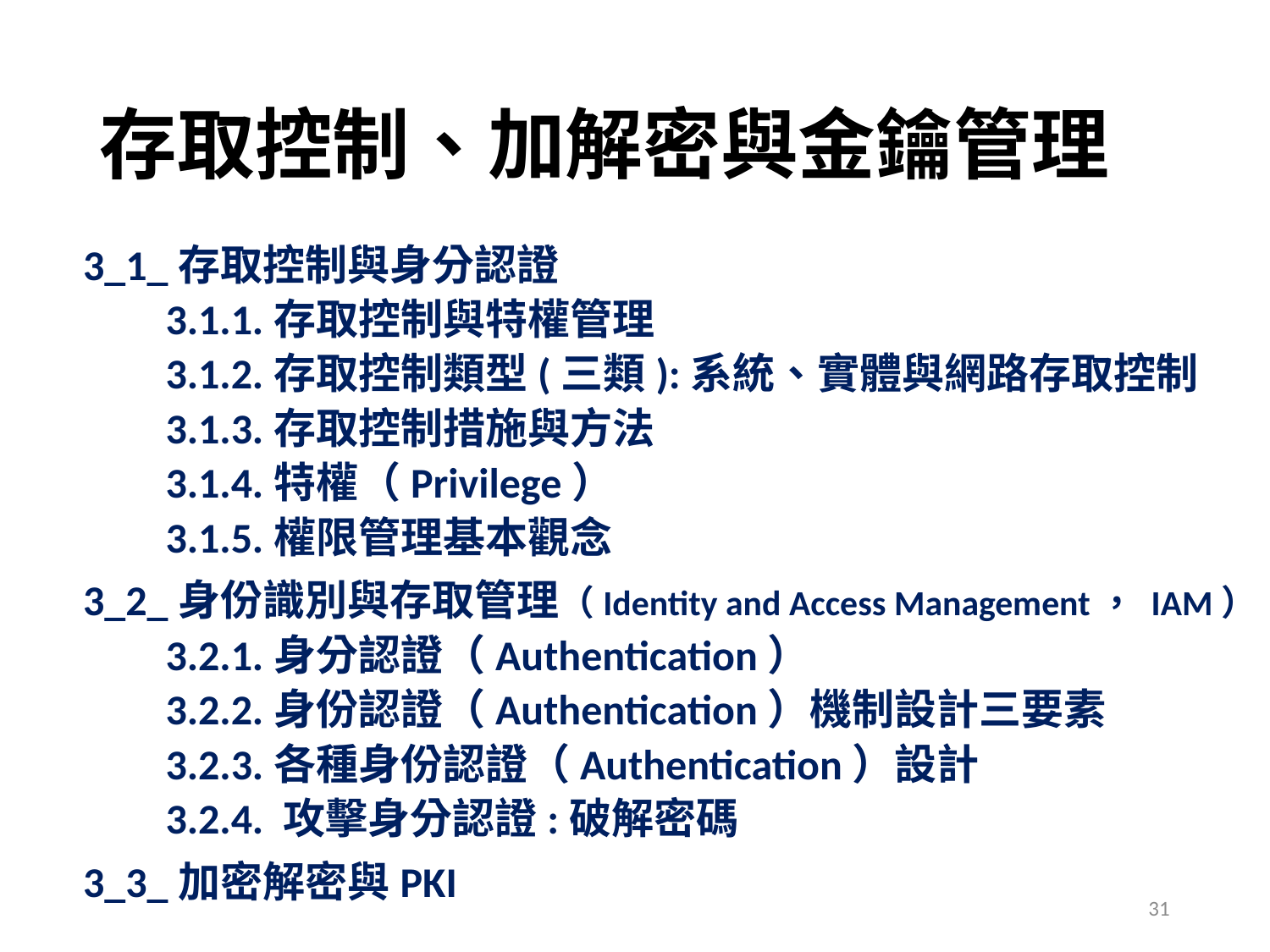

存取控制、加解密與金鑰管理
3_1_存取控制與身分認證
  3.1.1.存取控制與特權管理
  3.1.2.存取控制類型(三類):系統、實體與網路存取控制
  3.1.3.存取控制措施與方法
  3.1.4.特權（Privilege）
  3.1.5.權限管理基本觀念
3_2_身份識別與存取管理（Identity and Access Management， IAM）
  3.2.1.身分認證（Authentication）
  3.2.2.身份認證（Authentication）機制設計三要素
  3.2.3.各種身份認證（Authentication）設計
  3.2.4. 攻擊身分認證:破解密碼
3_3_加密解密與PKI
31